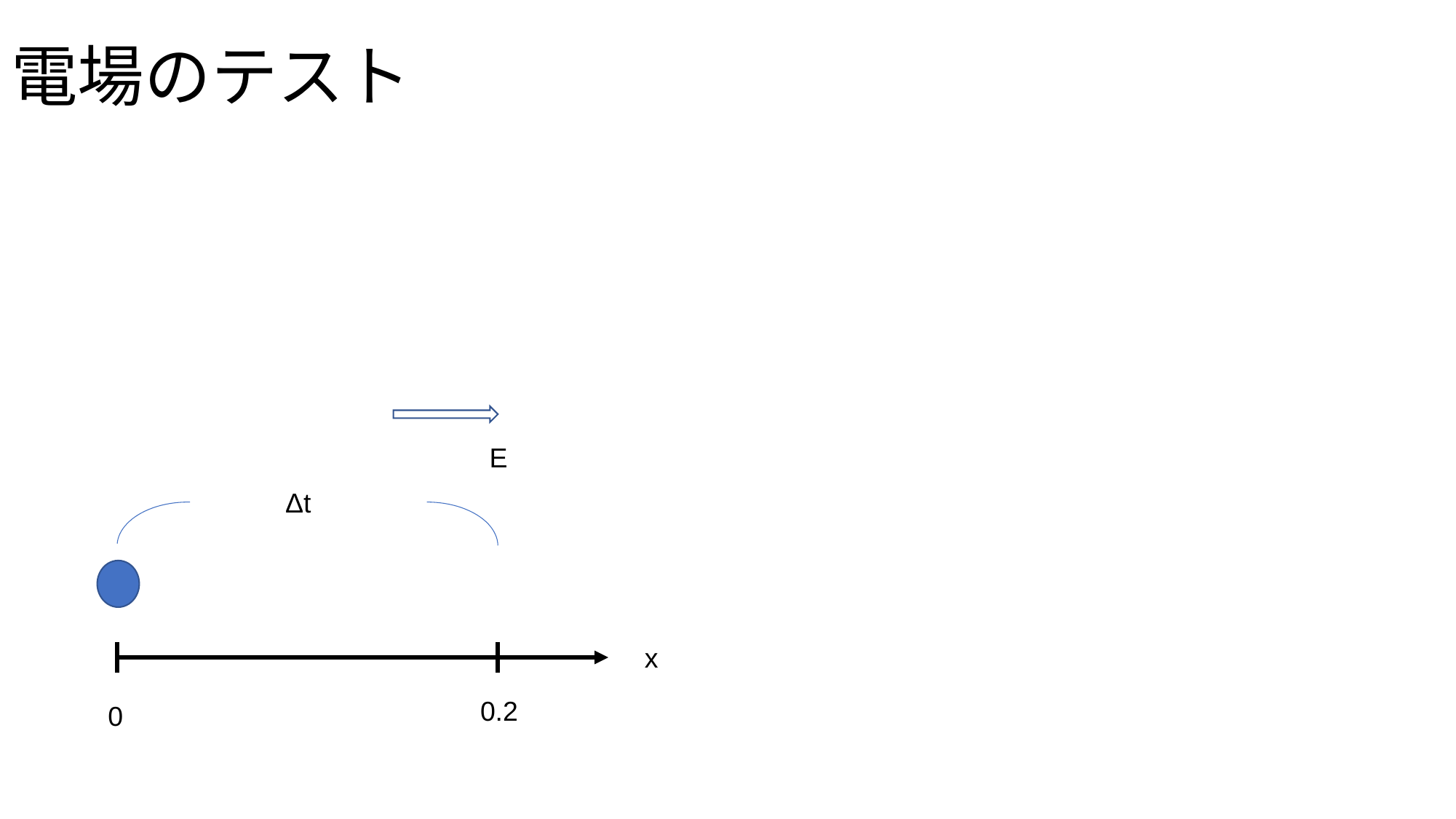

# 電場のテスト

E
Δt

x
0.2
0